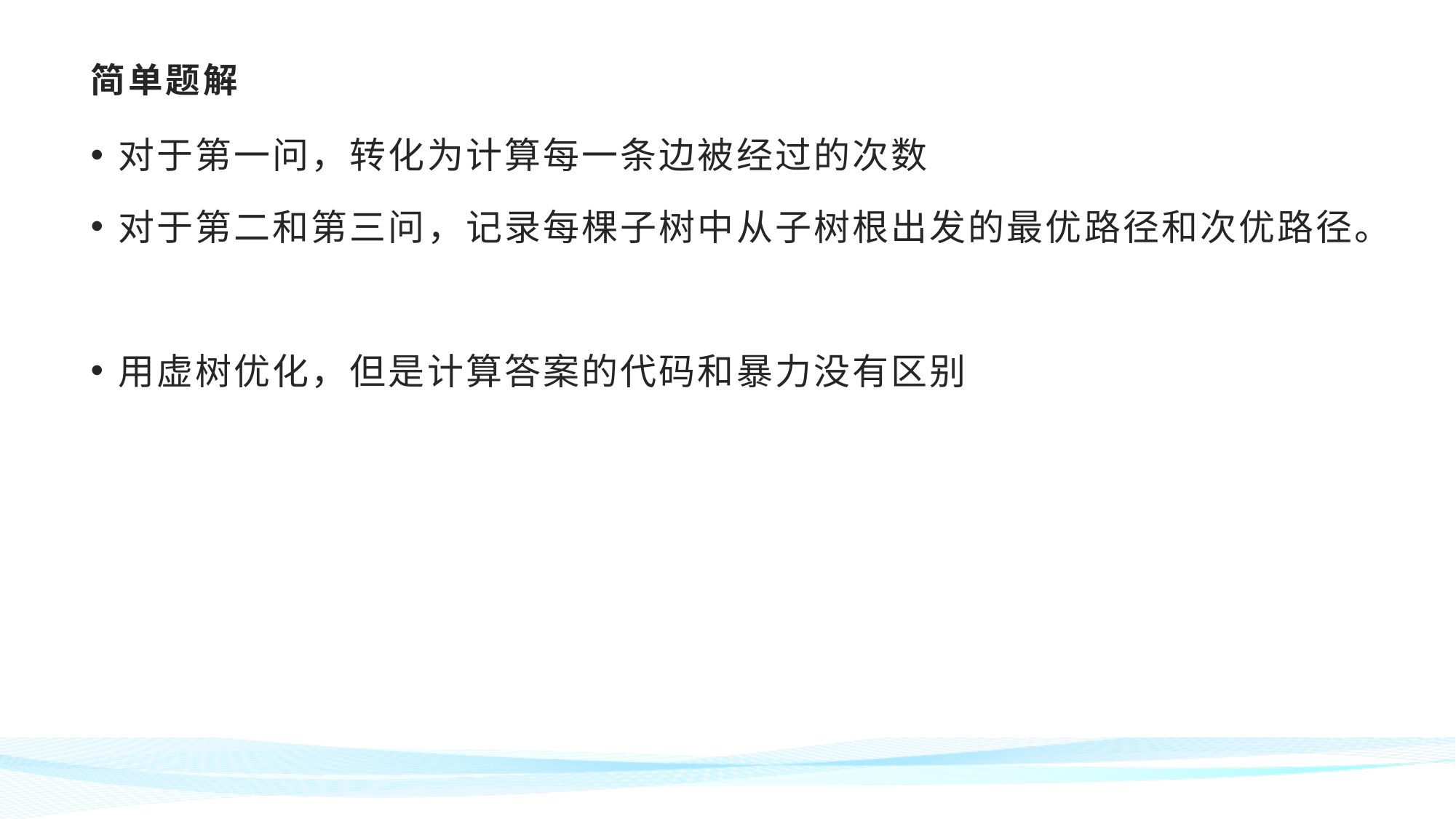

# 简单题解
对于第一问，转化为计算每一条边被经过的次数
对于第二和第三问，记录每棵子树中从子树根出发的最优路径和次优路径。

用虚树优化，但是计算答案的代码和暴力没有区别